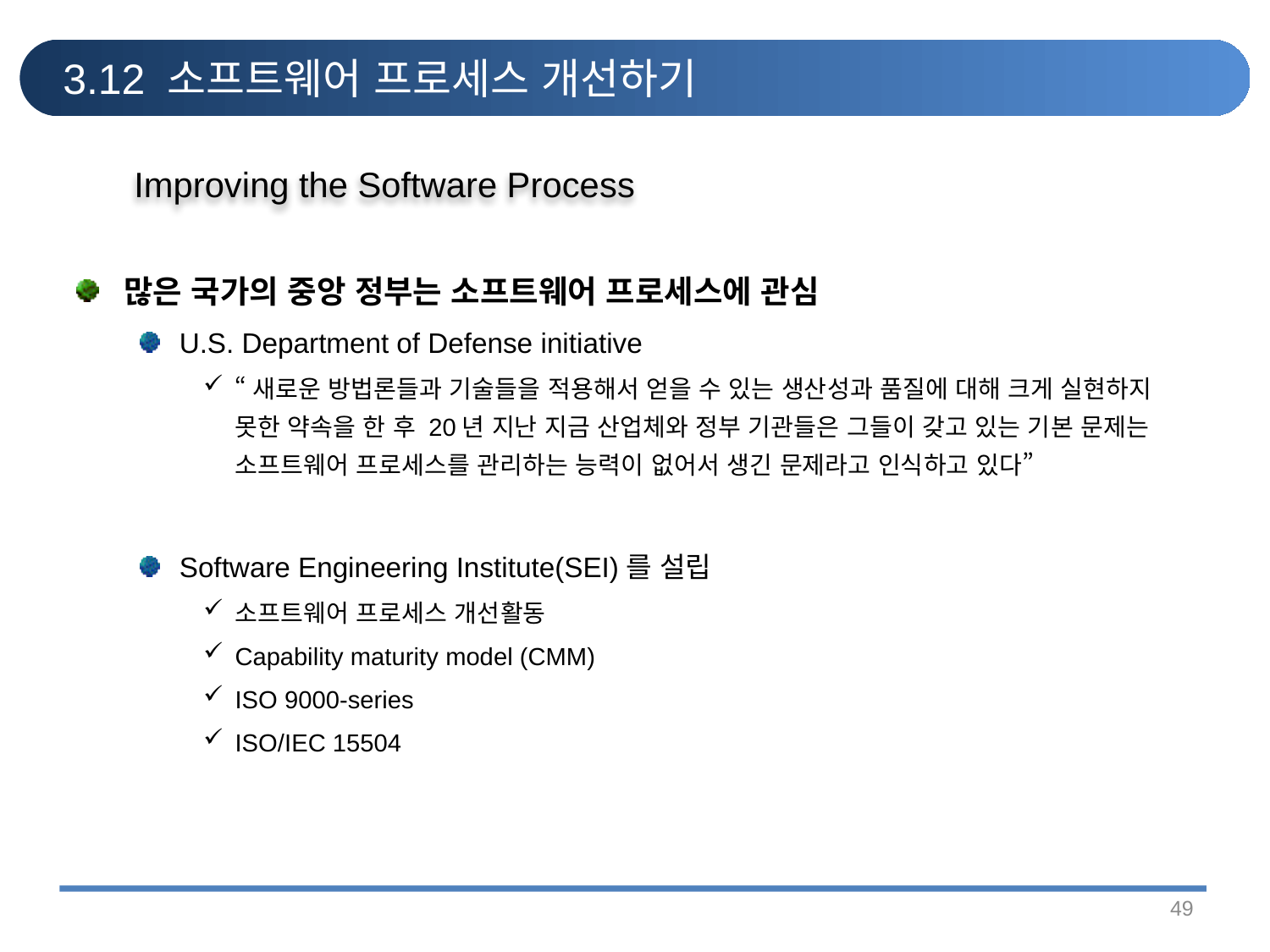

# 3.12 소프트웨어 프로세스 개선하기
Improving the Software Process
많은 국가의 중앙 정부는 소프트웨어 프로세스에 관심
U.S. Department of Defense initiative
“새로운 방법론들과 기술들을 적용해서 얻을 수 있는 생산성과 품질에 대해 크게 실현하지 못한 약속을 한 후 20년 지난 지금 산업체와 정부 기관들은 그들이 갖고 있는 기본 문제는 소프트웨어 프로세스를 관리하는 능력이 없어서 생긴 문제라고 인식하고 있다”

Software Engineering Institute(SEI)를 설립
소프트웨어 프로세스 개선활동
Capability maturity model (CMM)
ISO 9000-series
ISO/IEC 15504
49